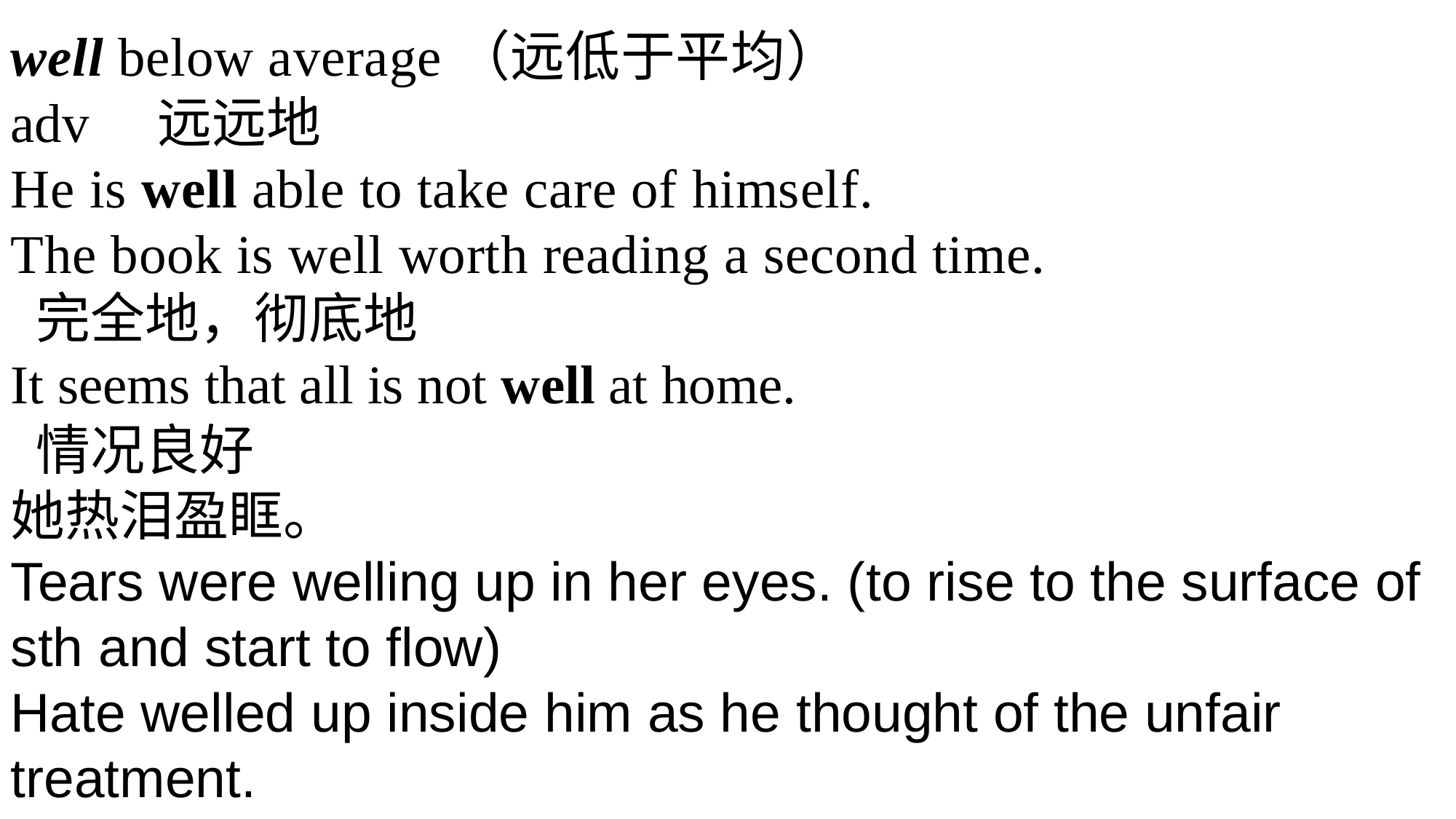

well below average（远低于平均）
adv    远远地
He is well able to take care of himself.
The book is well worth reading a second time.
 完全地，彻底地
It seems that all is not well at home.
 情况良好
她热泪盈眶。
Tears were welling up in her eyes. (to rise to the surface of sth and start to flow)
Hate welled up inside him as he thought of the unfair treatment.